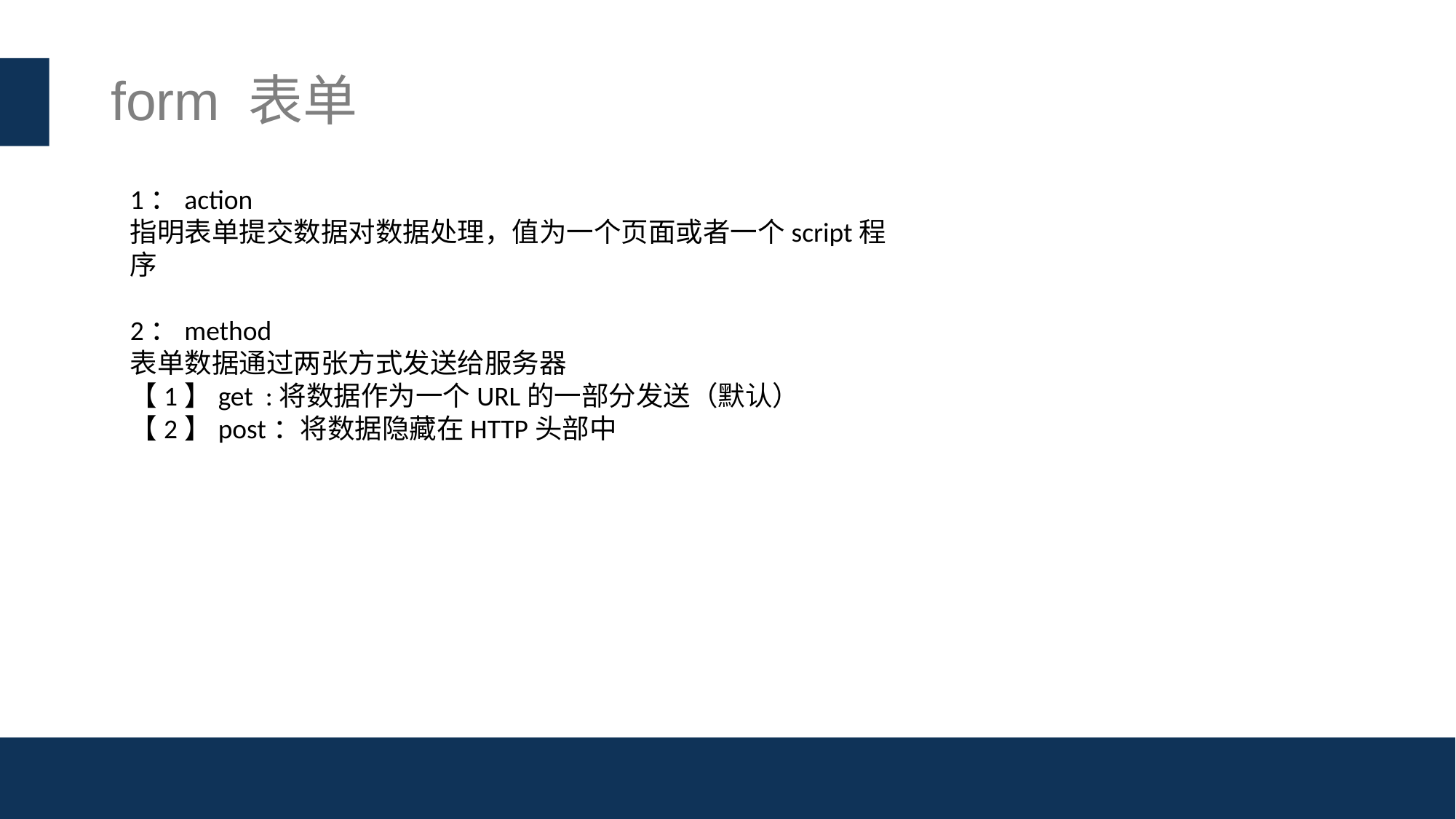

# form 表单

1：action
指明表单提交数据对数据处理，值为一个页面或者一个script程序

2：method
表单数据通过两张方式发送给服务器
【1】get  :将数据作为一个URL的一部分发送（默认）
【2】post：将数据隐藏在HTTP头部中